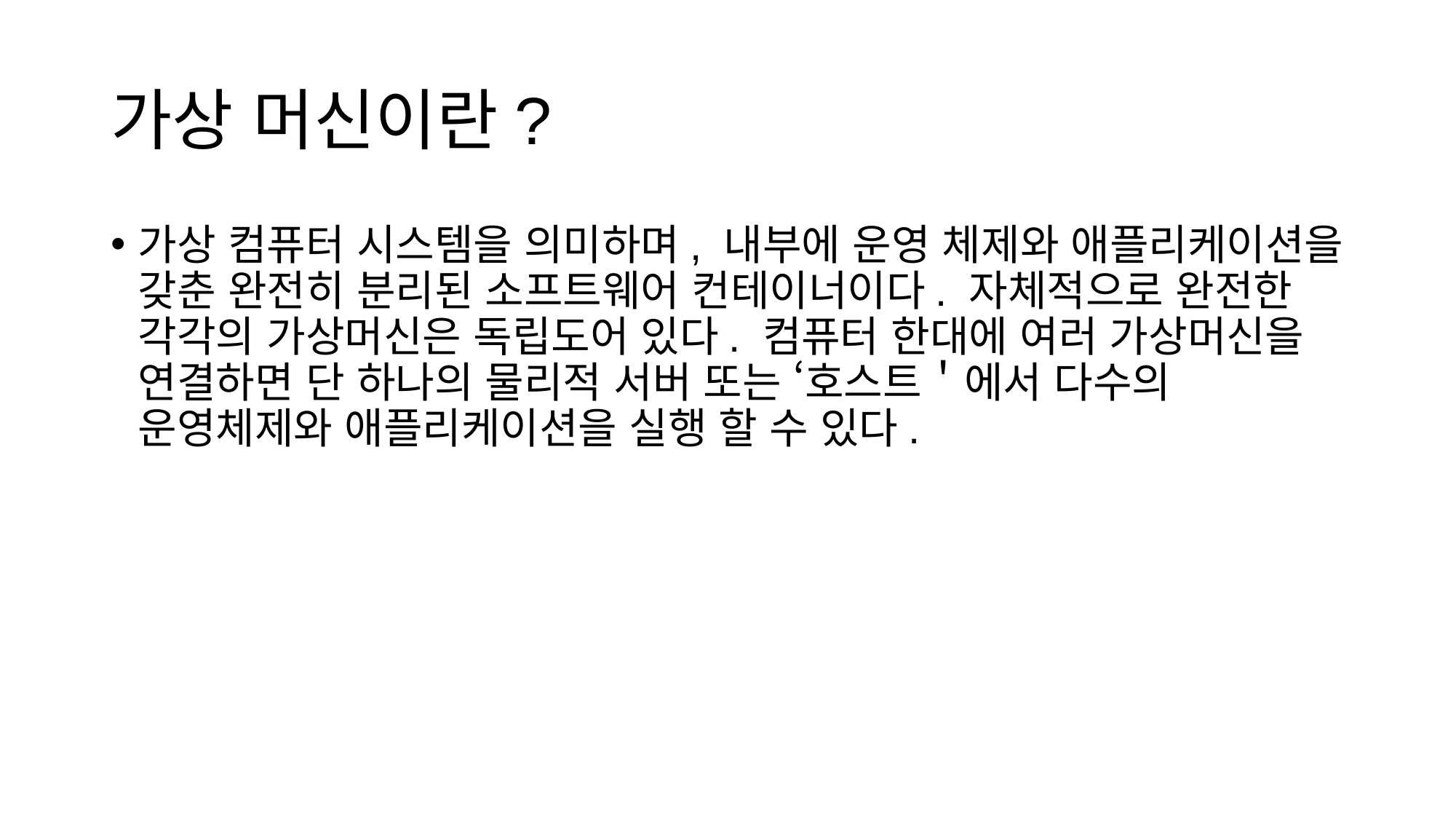

# 가상 머신이란?
가상 컴퓨터 시스템을 의미하며, 내부에 운영 체제와 애플리케이션을 갖춘 완전히 분리된 소프트웨어 컨테이너이다. 자체적으로 완전한 각각의 가상머신은 독립도어 있다. 컴퓨터 한대에 여러 가상머신을 연결하면 단 하나의 물리적 서버 또는 ‘호스트＇에서 다수의 운영체제와 애플리케이션을 실행 할 수 있다.